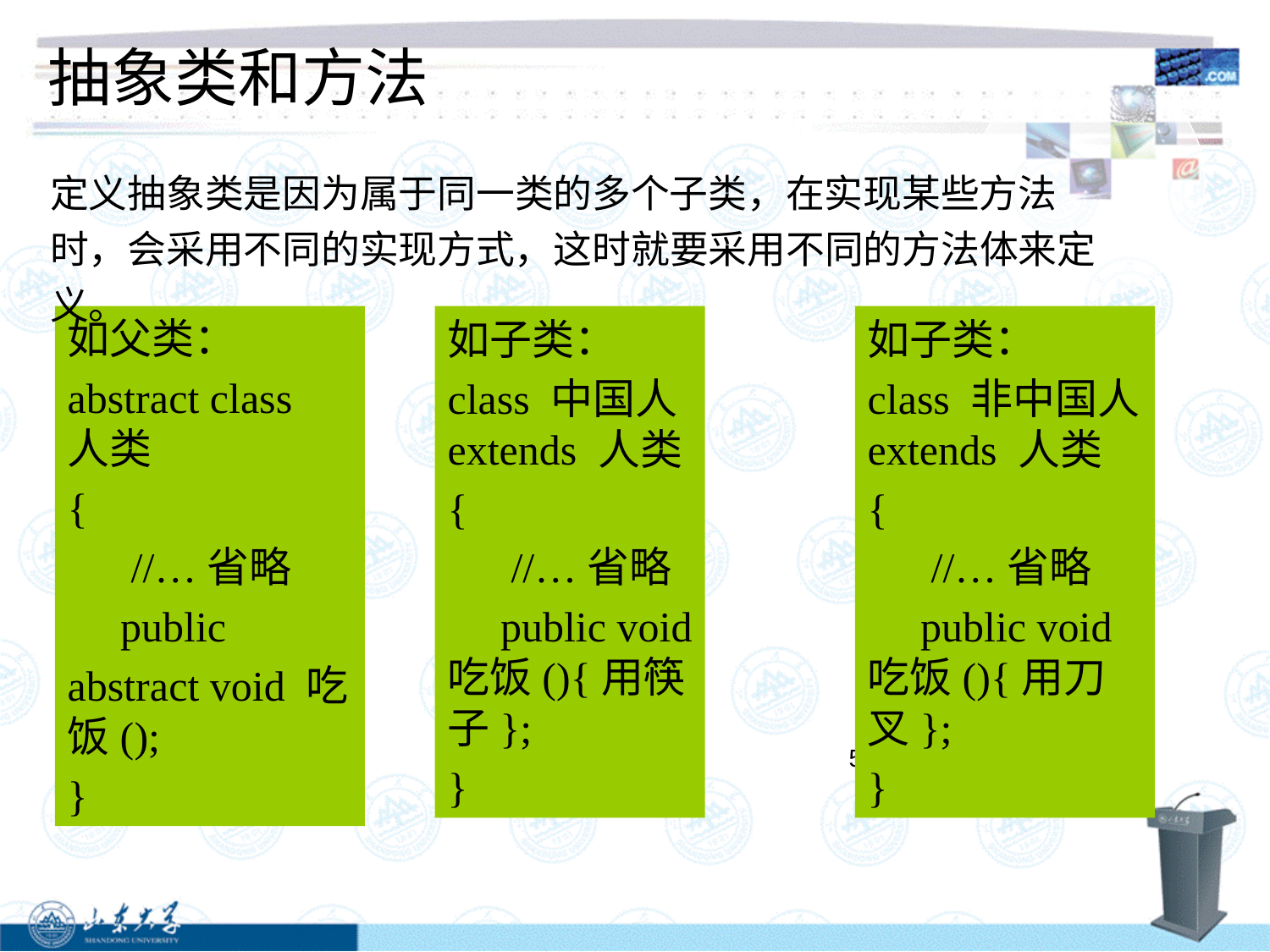

# 抽象类和方法
定义抽象类是因为属于同一类的多个子类，在实现某些方法时，会采用不同的实现方式，这时就要采用不同的方法体来定义。
如父类：
abstract class 人类
{
      //…省略
     public
abstract void 吃饭();
}
如子类：
class 中国人 extends 人类
{
      //…省略
     public void 吃饭(){用筷子};
}
如子类：
class 非中国人 extends 人类
{
      //…省略
     public void 吃饭(){用刀叉};
}
52